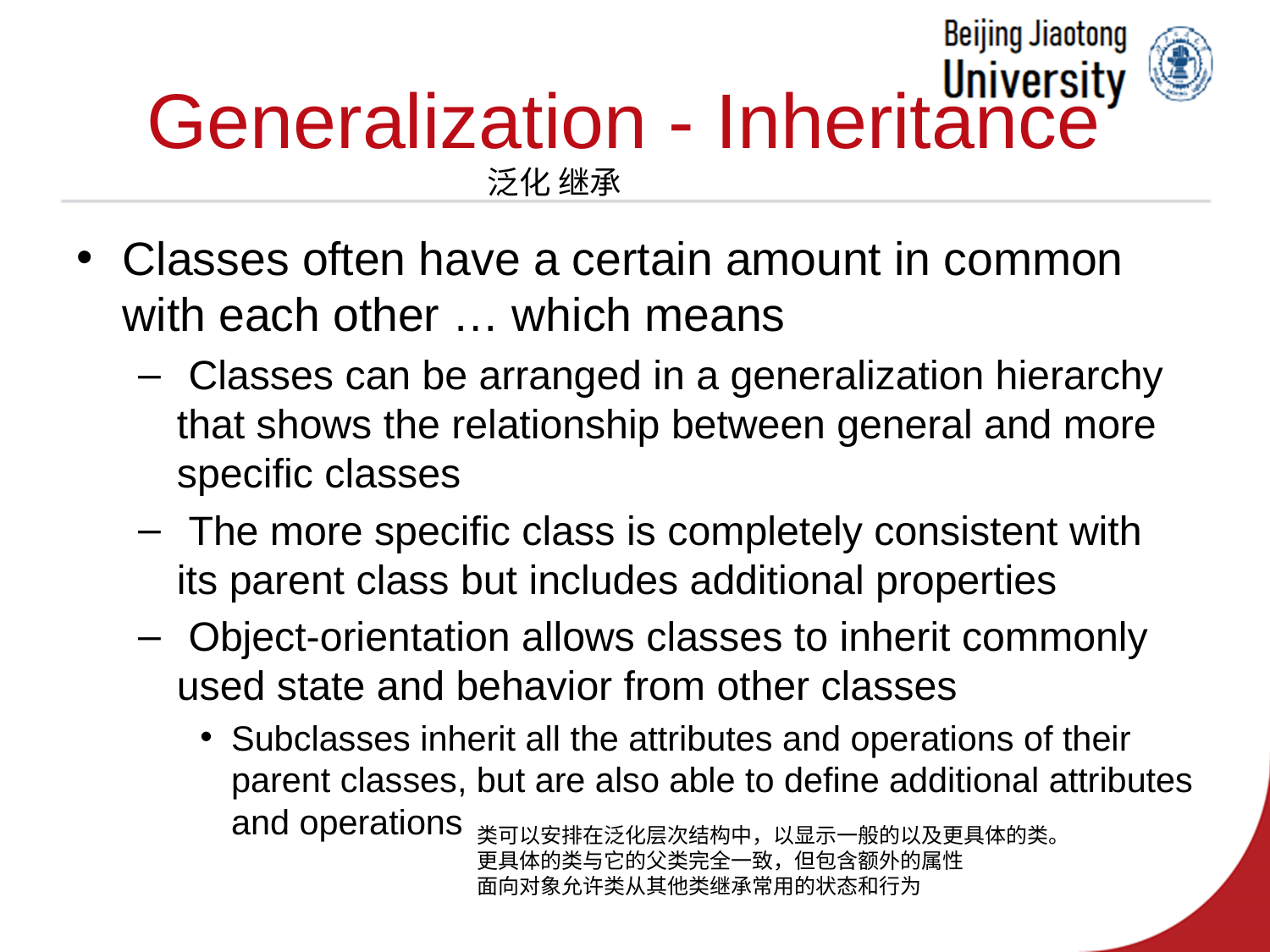

# Generalization - Inheritance
泛化 继承
Classes often have a certain amount in common with each other … which means
 Classes can be arranged in a generalization hierarchy that shows the relationship between general and more specific classes
 The more specific class is completely consistent with its parent class but includes additional properties
 Object-orientation allows classes to inherit commonly used state and behavior from other classes
Subclasses inherit all the attributes and operations of their parent classes, but are also able to define additional attributes and operations
类可以安排在泛化层次结构中，以显示一般的以及更具体的类。
更具体的类与它的父类完全一致，但包含额外的属性
面向对象允许类从其他类继承常用的状态和行为